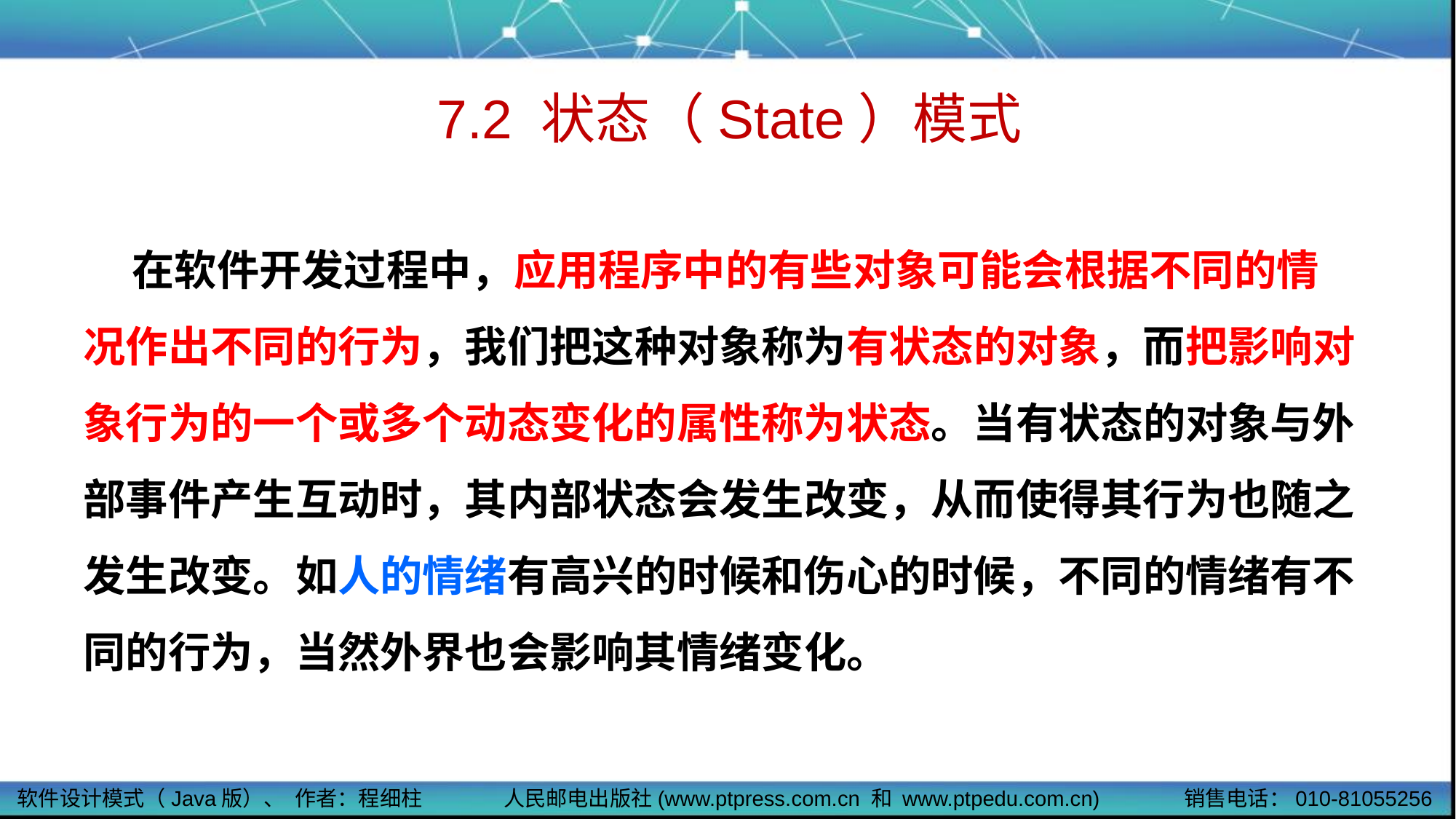

# 7.2 状态（State）模式
    在软件开发过程中，应用程序中的有些对象可能会根据不同的情况作出不同的行为，我们把这种对象称为有状态的对象，而把影响对象行为的一个或多个动态变化的属性称为状态。当有状态的对象与外部事件产生互动时，其内部状态会发生改变，从而使得其行为也随之发生改变。如人的情绪有高兴的时候和伤心的时候，不同的情绪有不同的行为，当然外界也会影响其情绪变化。
软件设计模式（Java版）、  作者：程细柱
人民邮电出版社(www.ptpress.com.cn 和 www.ptpedu.com.cn)
销售电话：010-81055256